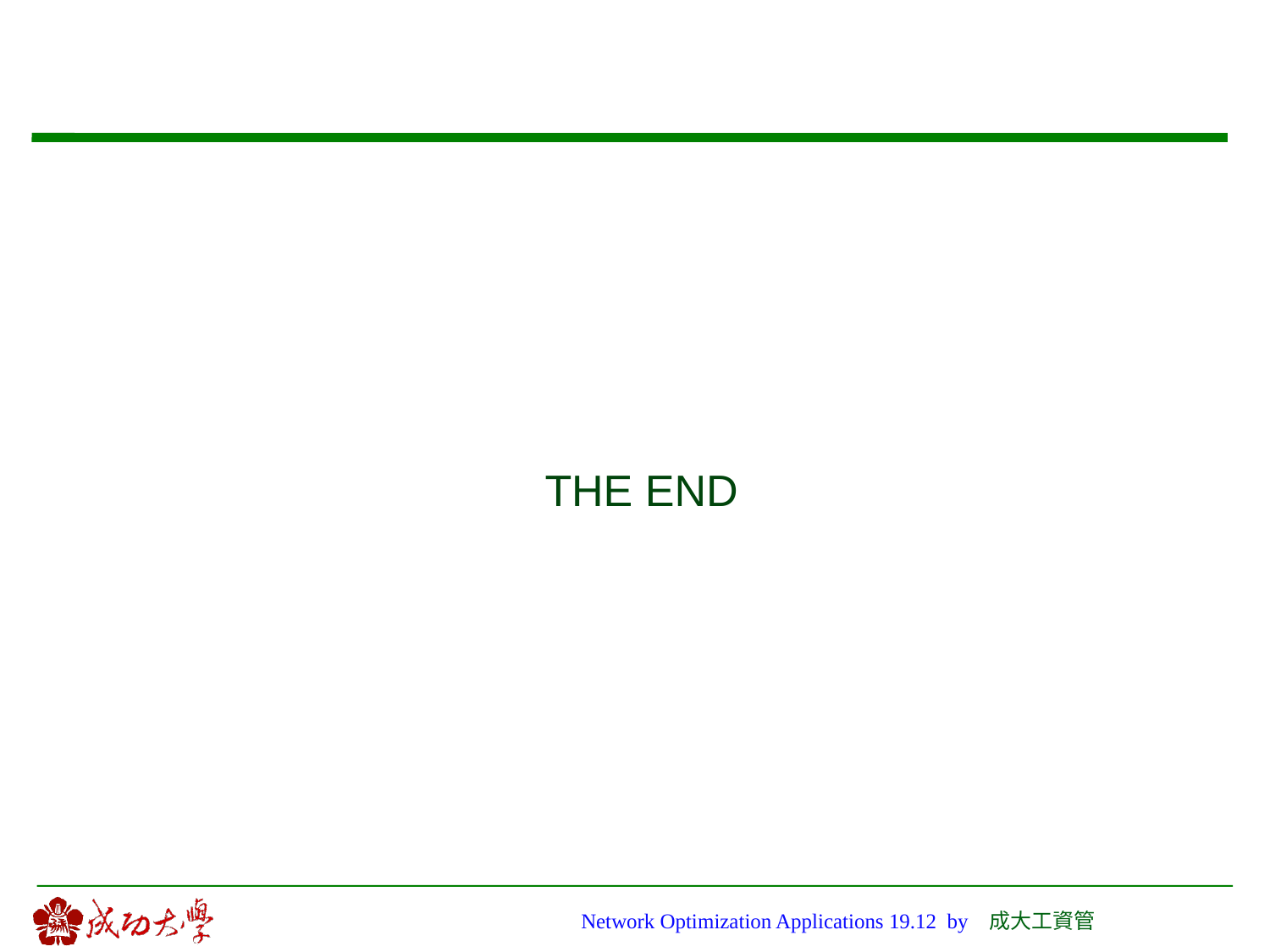

THE END
Network Optimization Applications 19.12  by   成大工資管